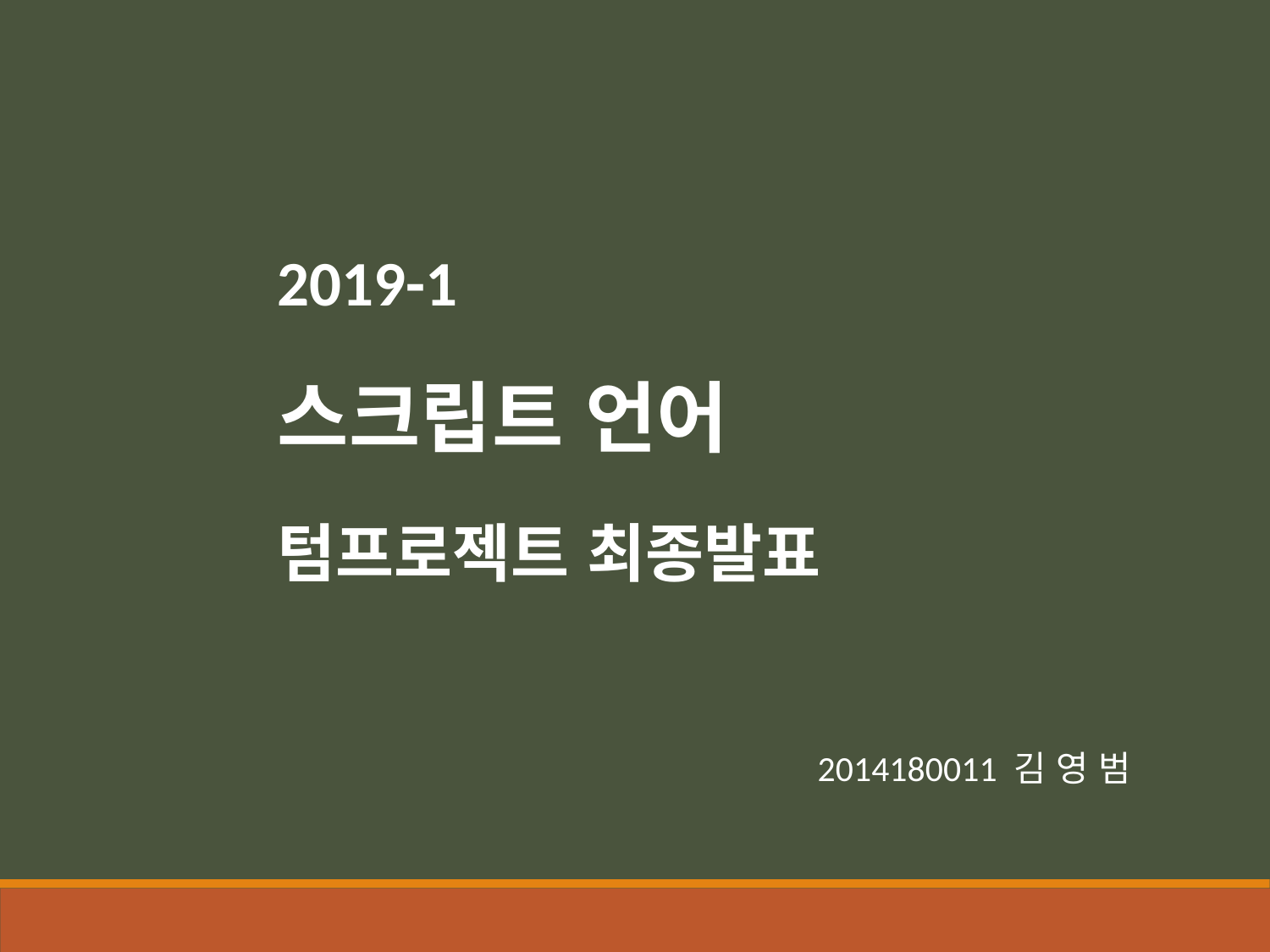

2019-1

스크립트 언어

텀프로젝트 최종발표
2014180011 김 영 범